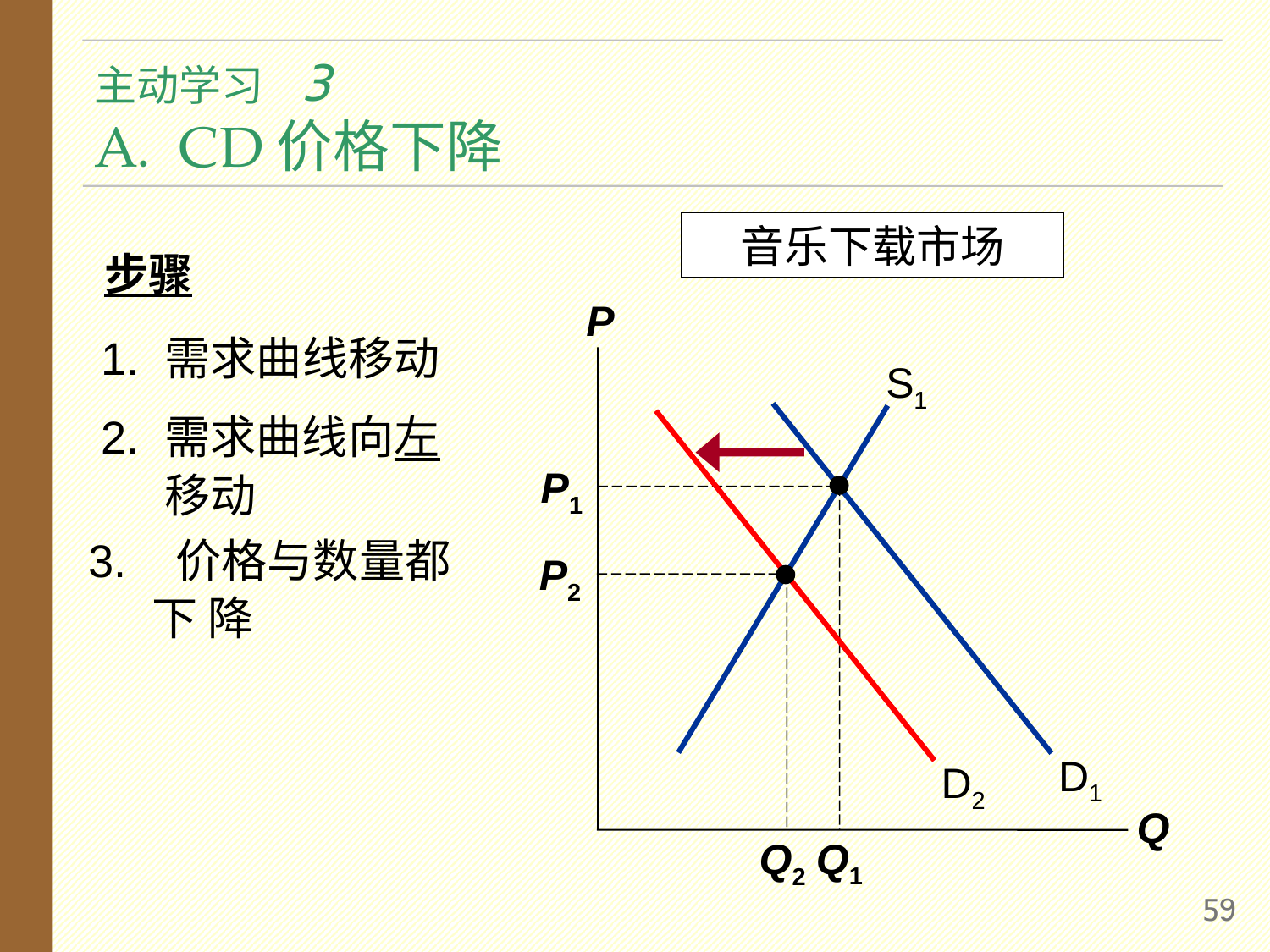

# 主动学习   3 A.  CD价格下降
音乐下载市场
步骤
P

Q
1.	需求曲线移动
S1

2.	需求曲线向左移动

D1

D2

P1

Q1
3.	 价格与数量都下 降
P2

Q2
59